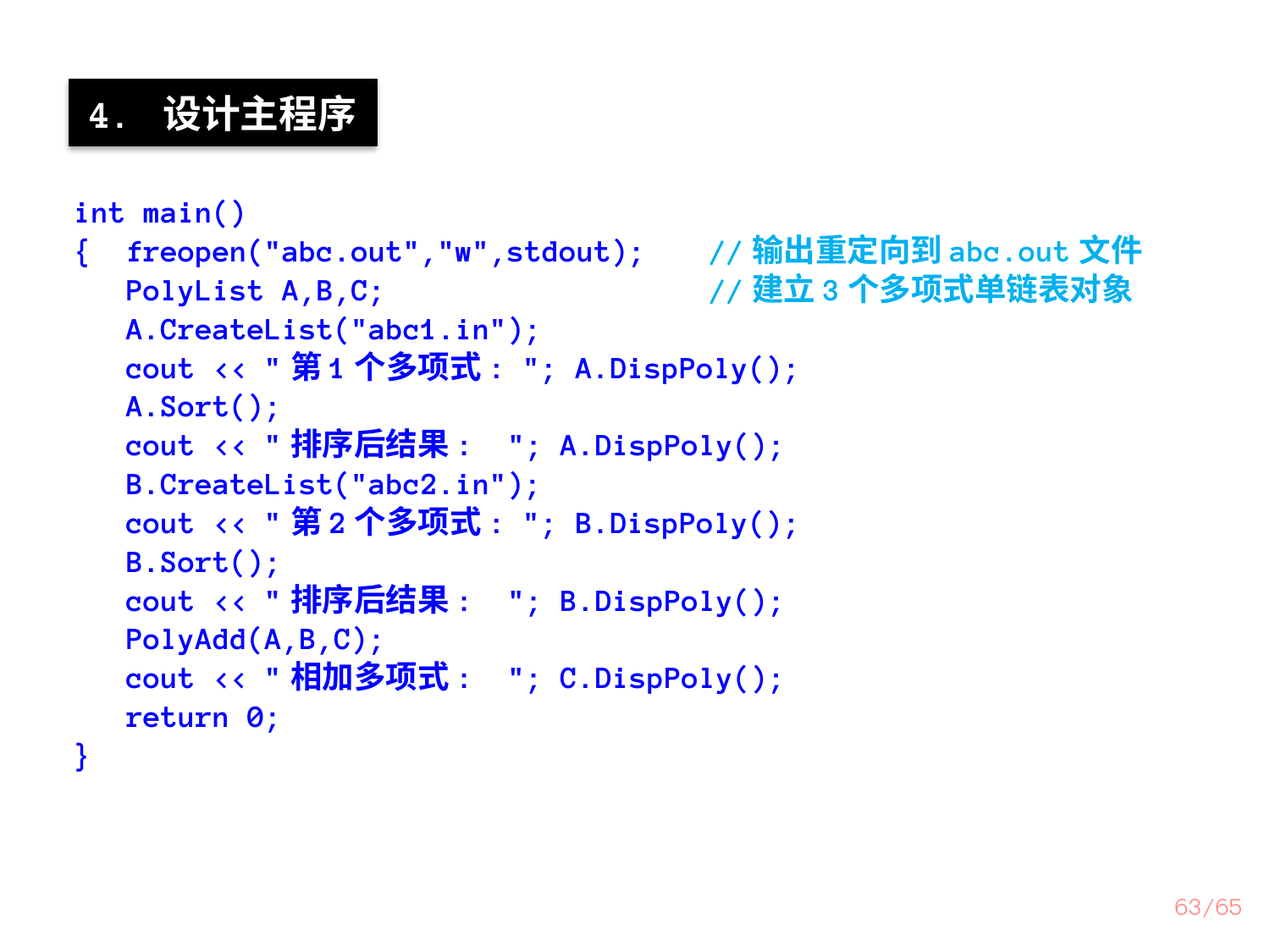

4. 设计主程序
int main()
{  freopen("abc.out","w",stdout);	//输出重定向到abc.out文件
   PolyList A,B,C;			//建立3个多项式单链表对象
   A.CreateList("abc1.in");
   cout << "第1个多项式: "; A.DispPoly();
   A.Sort();
   cout << "排序后结果:  "; A.DispPoly();
   B.CreateList("abc2.in");
   cout << "第2个多项式: "; B.DispPoly();
   B.Sort();
   cout << "排序后结果:  "; B.DispPoly();
   PolyAdd(A,B,C);
   cout << "相加多项式:  "; C.DispPoly();
   return 0;
}
63/65